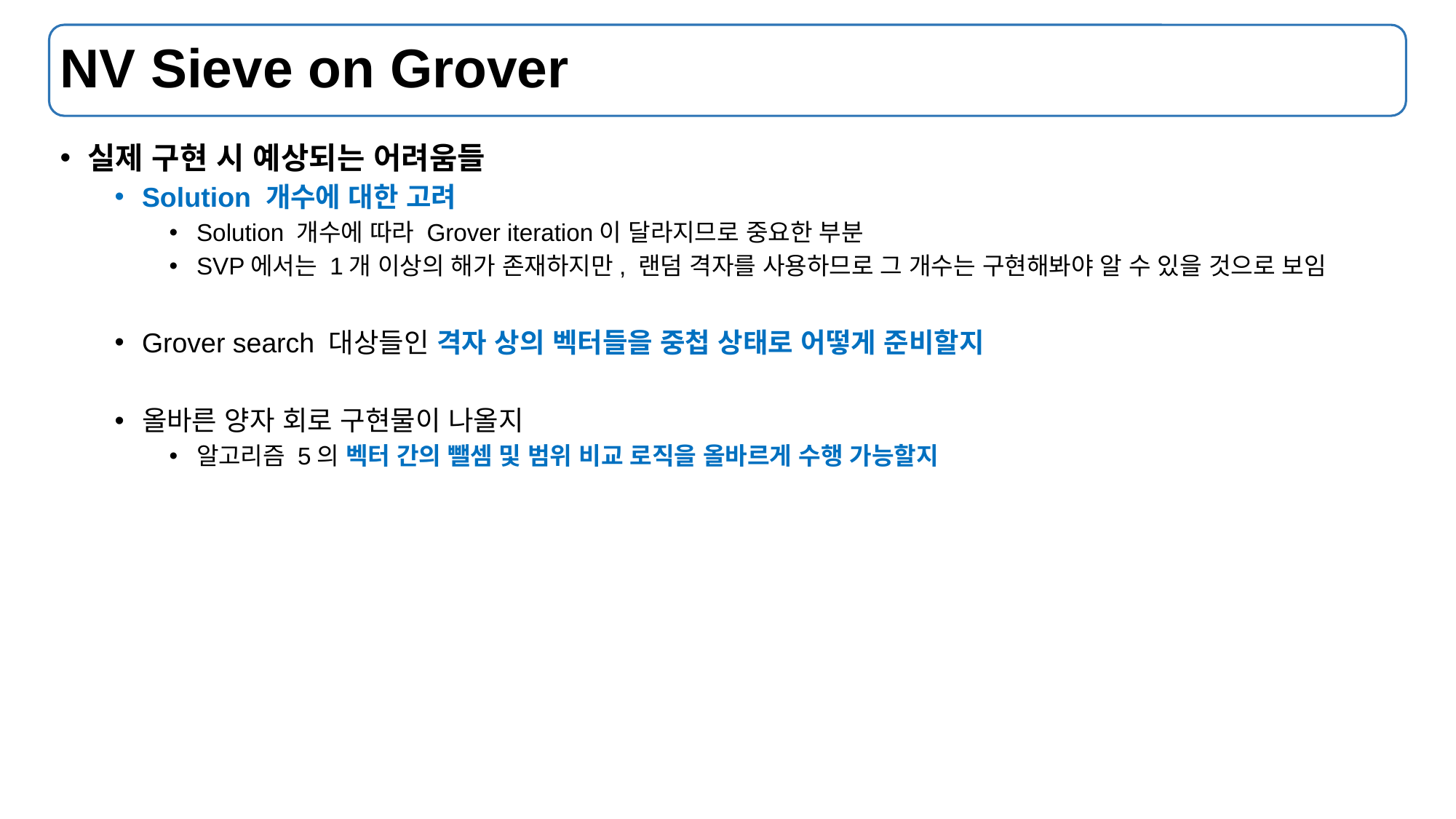

# NV Sieve on Grover
실제 구현 시 예상되는 어려움들
Solution 개수에 대한 고려
Solution 개수에 따라 Grover iteration이 달라지므로 중요한 부분
SVP에서는 1개 이상의 해가 존재하지만, 랜덤 격자를 사용하므로 그 개수는 구현해봐야 알 수 있을 것으로 보임

Grover search 대상들인 격자 상의 벡터들을 중첩 상태로 어떻게 준비할지

올바른 양자 회로 구현물이 나올지
알고리즘 5의 벡터 간의 뺄셈 및 범위 비교 로직을 올바르게 수행 가능할지